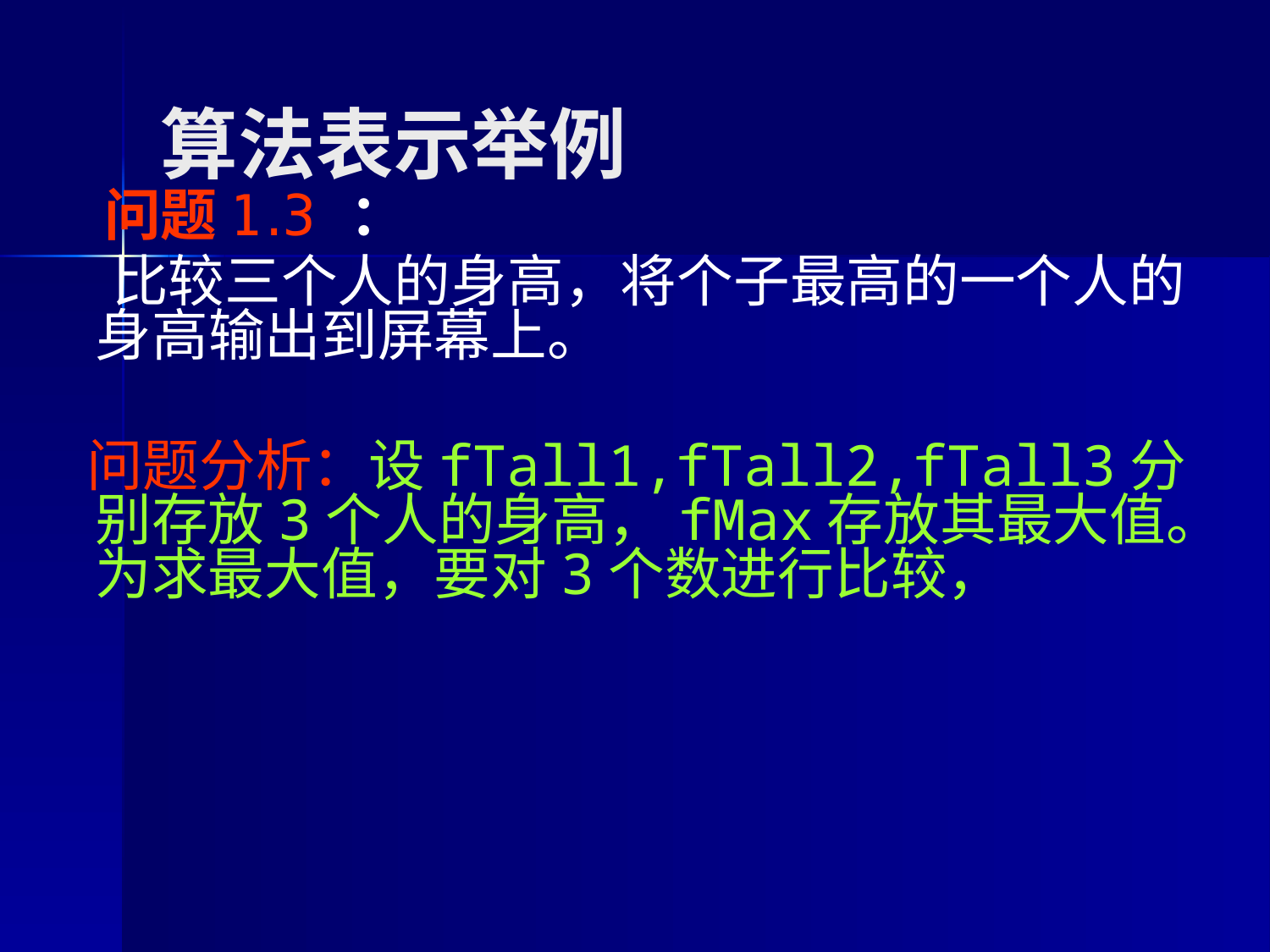

# 算法表示举例
    问题1.3 ：
    比较三个人的身高，将个子最高的一个人的身高输出到屏幕上。

  问题分析：设fTall1,fTall2,fTall3分别存放3个人的身高，fMax存放其最大值。为求最大值，要对3个数进行比较，